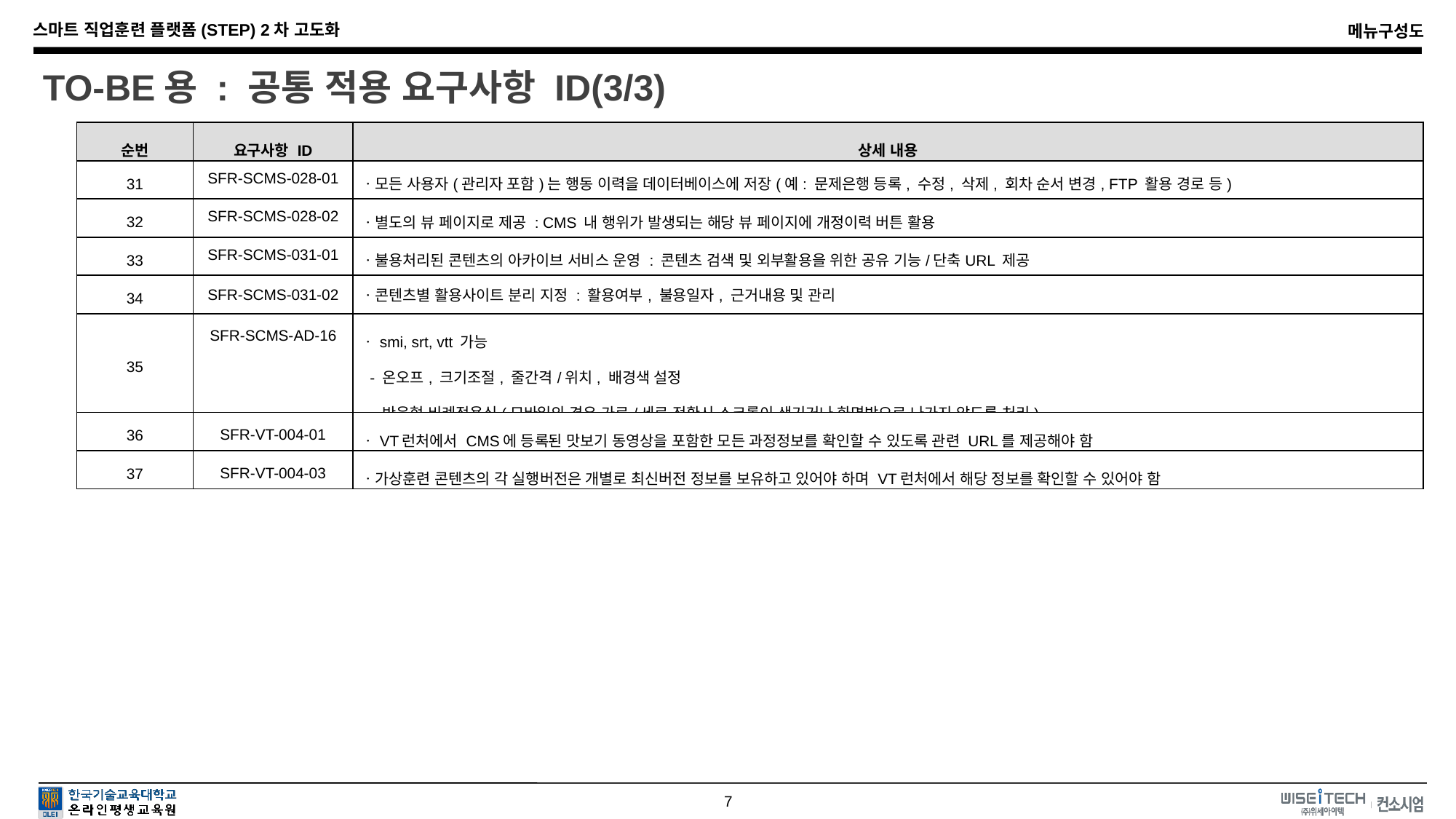

TO-BE용 : 공통 적용 요구사항 ID(3/3)
| 순번 | 요구사항 ID | 상세 내용 |
| --- | --- | --- |
| 31 | SFR-SCMS-028-01 | ㆍ모든 사용자(관리자 포함)는 행동 이력을 데이터베이스에 저장(예: 문제은행 등록, 수정, 삭제, 회차 순서 변경, FTP 활용 경로 등) |
| 32 | SFR-SCMS-028-02 | ㆍ별도의 뷰 페이지로 제공 : CMS 내 행위가 발생되는 해당 뷰 페이지에 개정이력 버튼 활용 |
| 33 | SFR-SCMS-031-01 | ㆍ불용처리된 콘텐츠의 아카이브 서비스 운영 : 콘텐츠 검색 및 외부활용을 위한 공유 기능/단축URL 제공 |
| 34 | SFR-SCMS-031-02 | ㆍ콘텐츠별 활용사이트 분리 지정 : 활용여부, 불용일자, 근거내용 및 관리 |
| 35 | SFR-SCMS-AD-16 | ㆍsmi, srt, vtt 가능 - 온오프, 크기조절, 줄간격/위치, 배경색 설정 - 반응형 비례적용식(모바일의 경우 가로/세로 전환시 스크롤이 생기거나 화면밖으로 나가지 않도록 처리) |
| 36 | SFR-VT-004-01 | ㆍVT런처에서 CMS에 등록된 맛보기 동영상을 포함한 모든 과정정보를 확인할 수 있도록 관련 URL를 제공해야 함 |
| 37 | SFR-VT-004-03 | ㆍ가상훈련 콘텐츠의 각 실행버전은 개별로 최신버전 정보를 보유하고 있어야 하며 VT런처에서 해당 정보를 확인할 수 있어야 함 |